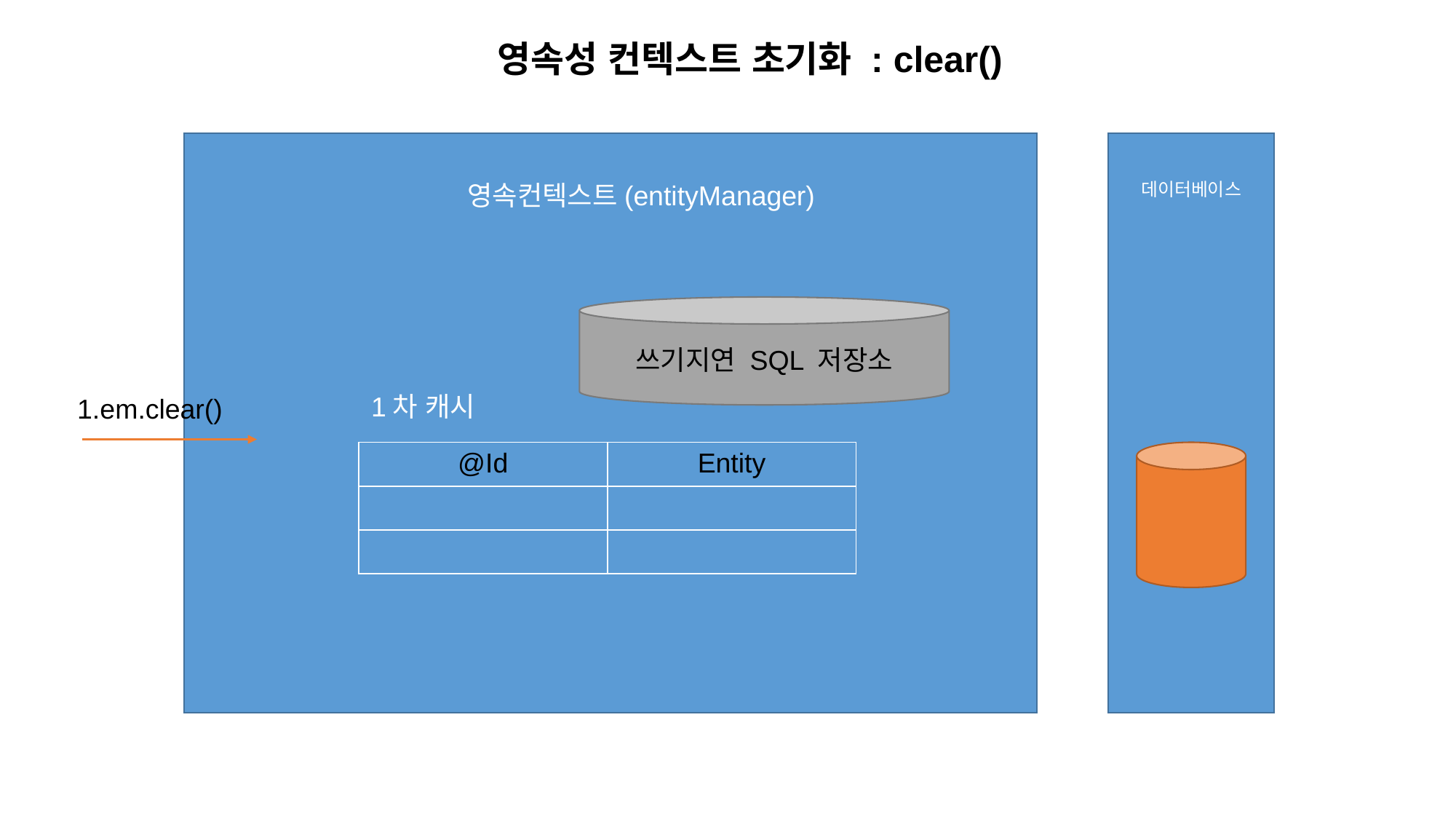

영속성 컨텍스트 초기화 : clear()

영속컨텍스트(entityManager)
데이터베이스

쓰기지연 SQL 저장소
1차 캐시
1.em.clear()
| @Id | Entity |
| --- | --- |
|  |  |
|  |  |